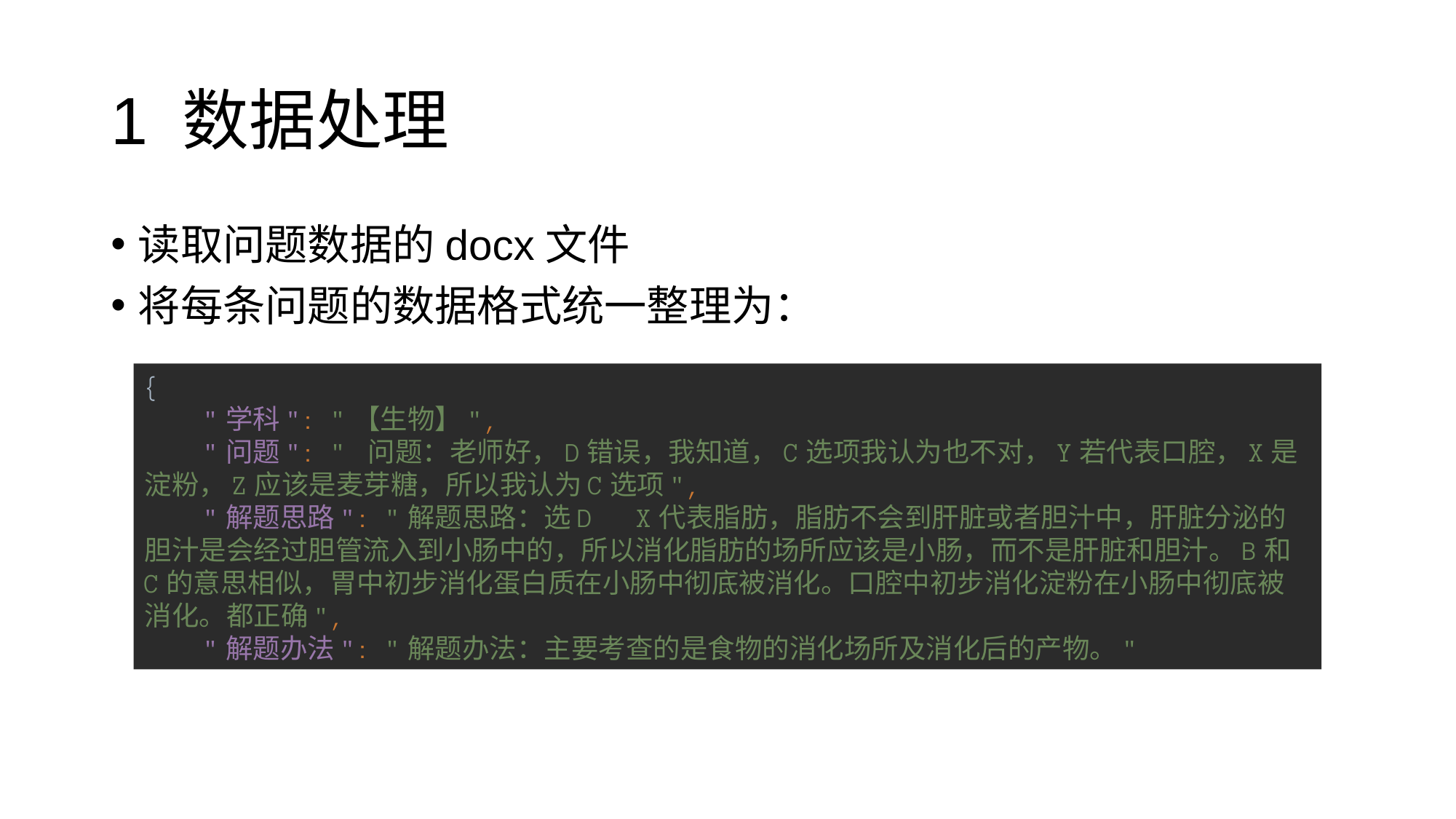

# 1 数据处理
读取问题数据的docx文件
将每条问题的数据格式统一整理为：

{
    "学科": "【生物】",
    "问题": " 问题：老师好，D错误，我知道，C选项我认为也不对，Y若代表口腔，X是淀粉，Z应该是麦芽糖，所以我认为C选项",
    "解题思路": "解题思路：选D   X代表脂肪，脂肪不会到肝脏或者胆汁中，肝脏分泌的胆汁是会经过胆管流入到小肠中的，所以消化脂肪的场所应该是小肠，而不是肝脏和胆汁。B和C的意思相似，胃中初步消化蛋白质在小肠中彻底被消化。口腔中初步消化淀粉在小肠中彻底被消化。都正确",
    "解题办法": "解题办法：主要考查的是食物的消化场所及消化后的产物。"